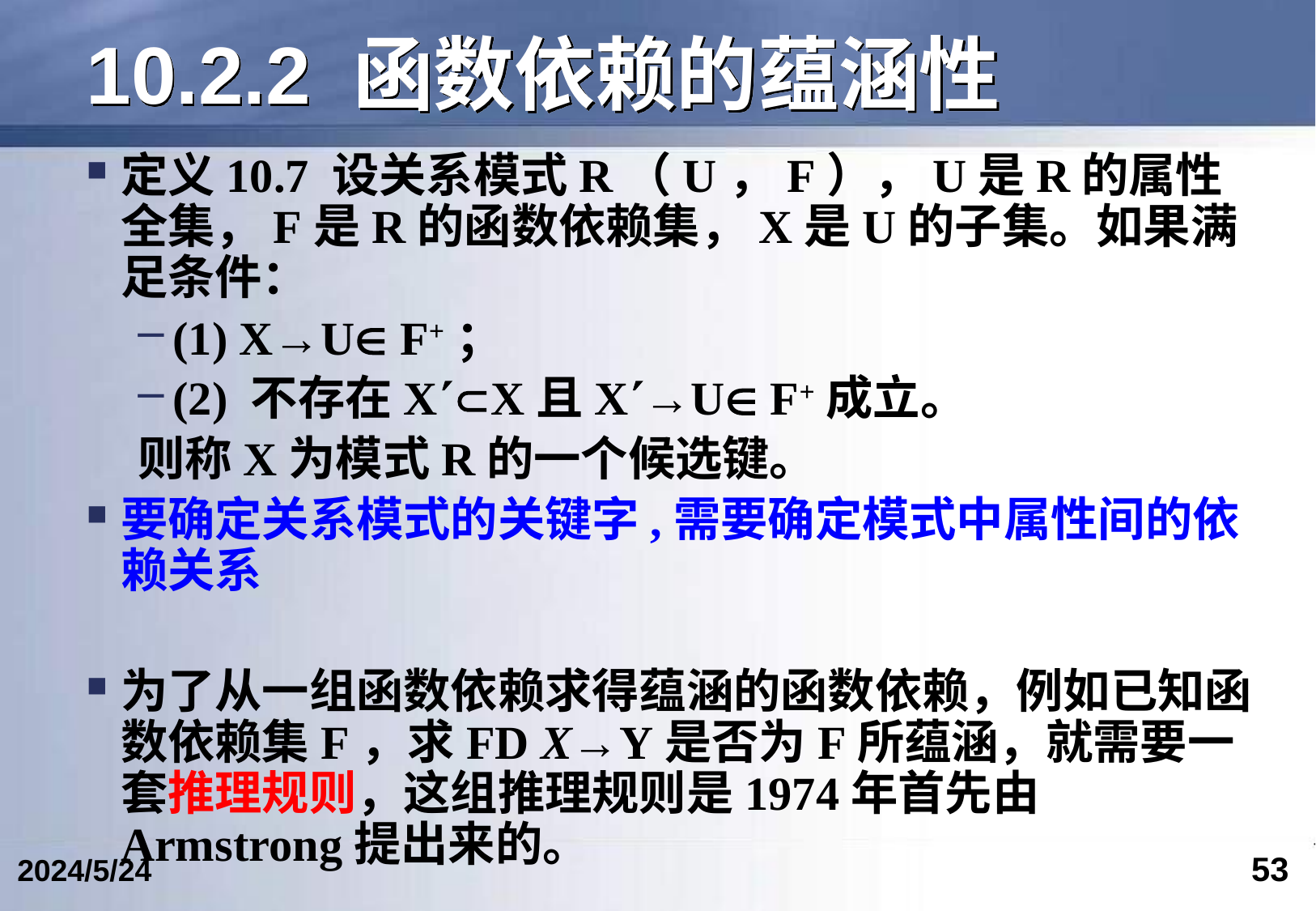

# 10.2.2 函数依赖的蕴涵性
定义10.7 设关系模式R（U，F），U是R的属性全集，F是R的函数依赖集，X是U的子集。如果满足条件：
(1) X→U∈ F+；
(2) 不存在X′⊂X且X′→U∈ F+成立。
则称X为模式R的一个候选键。
要确定关系模式的关键字,需要确定模式中属性间的依赖关系

为了从一组函数依赖求得蕴涵的函数依赖，例如已知函数依赖集F，求FD X→Y是否为F所蕴涵，就需要一套推理规则，这组推理规则是1974年首先由Armstrong提出来的。
53
2024/5/24